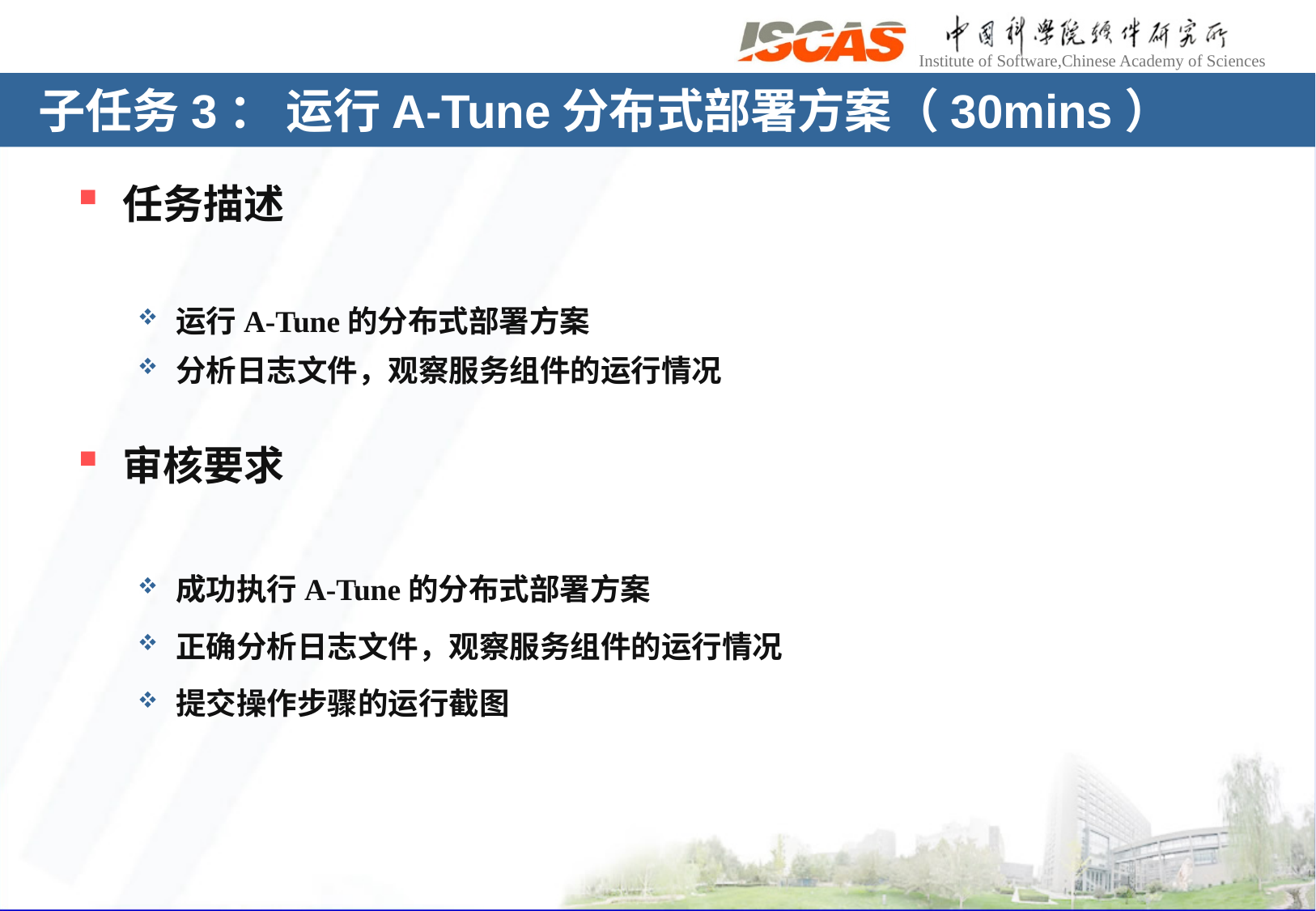

# 子任务3： 运行A-Tune分布式部署方案（30mins）
任务描述

运行A-Tune的分布式部署方案
分析日志文件，观察服务组件的运行情况

审核要求

成功执行A-Tune的分布式部署方案
正确分析日志文件，观察服务组件的运行情况
提交操作步骤的运行截图